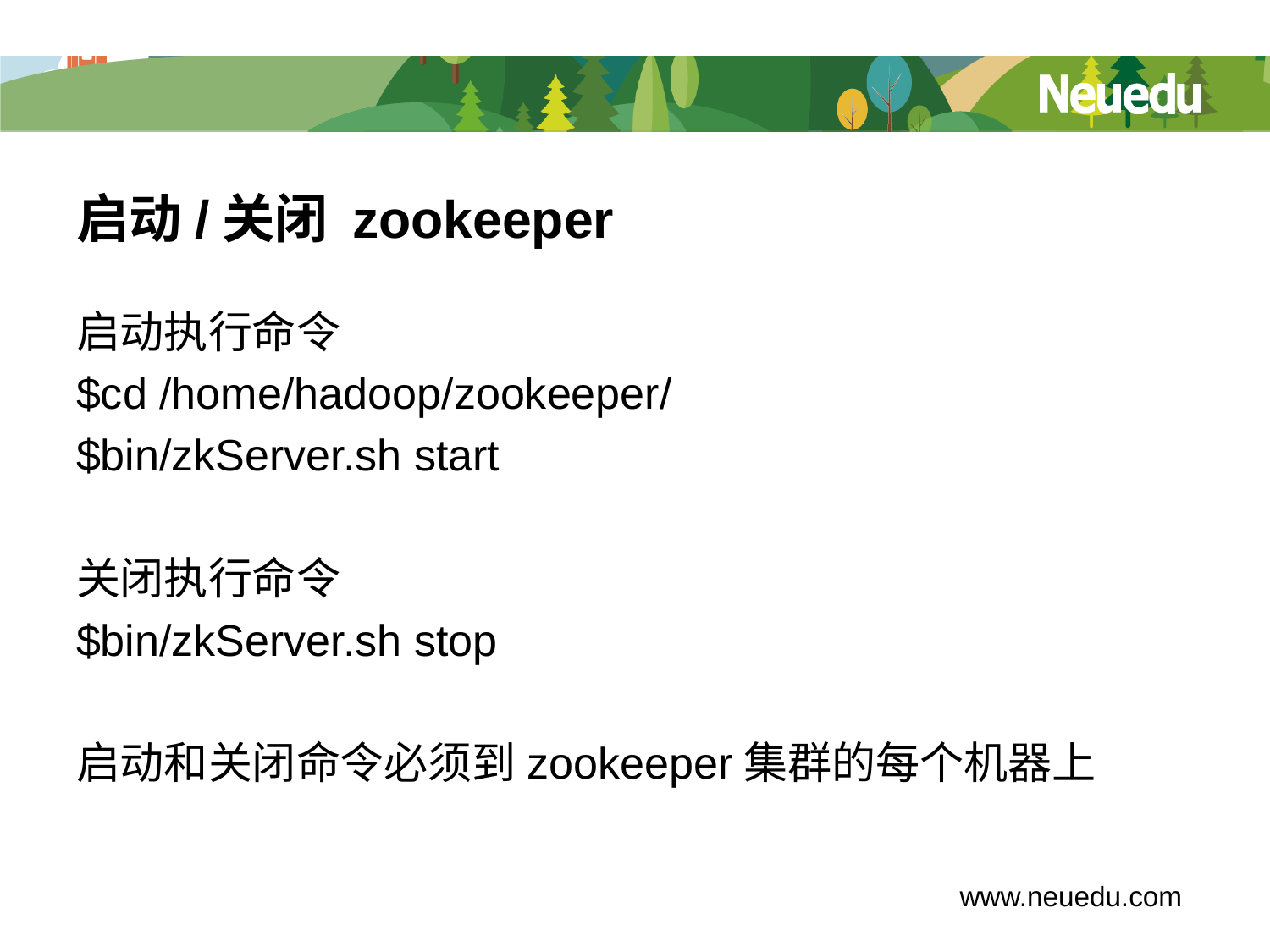

# 启动/关闭 zookeeper
启动执行命令
$cd /home/hadoop/zookeeper/
$bin/zkServer.sh start

关闭执行命令
$bin/zkServer.sh stop

启动和关闭命令必须到zookeeper集群的每个机器上